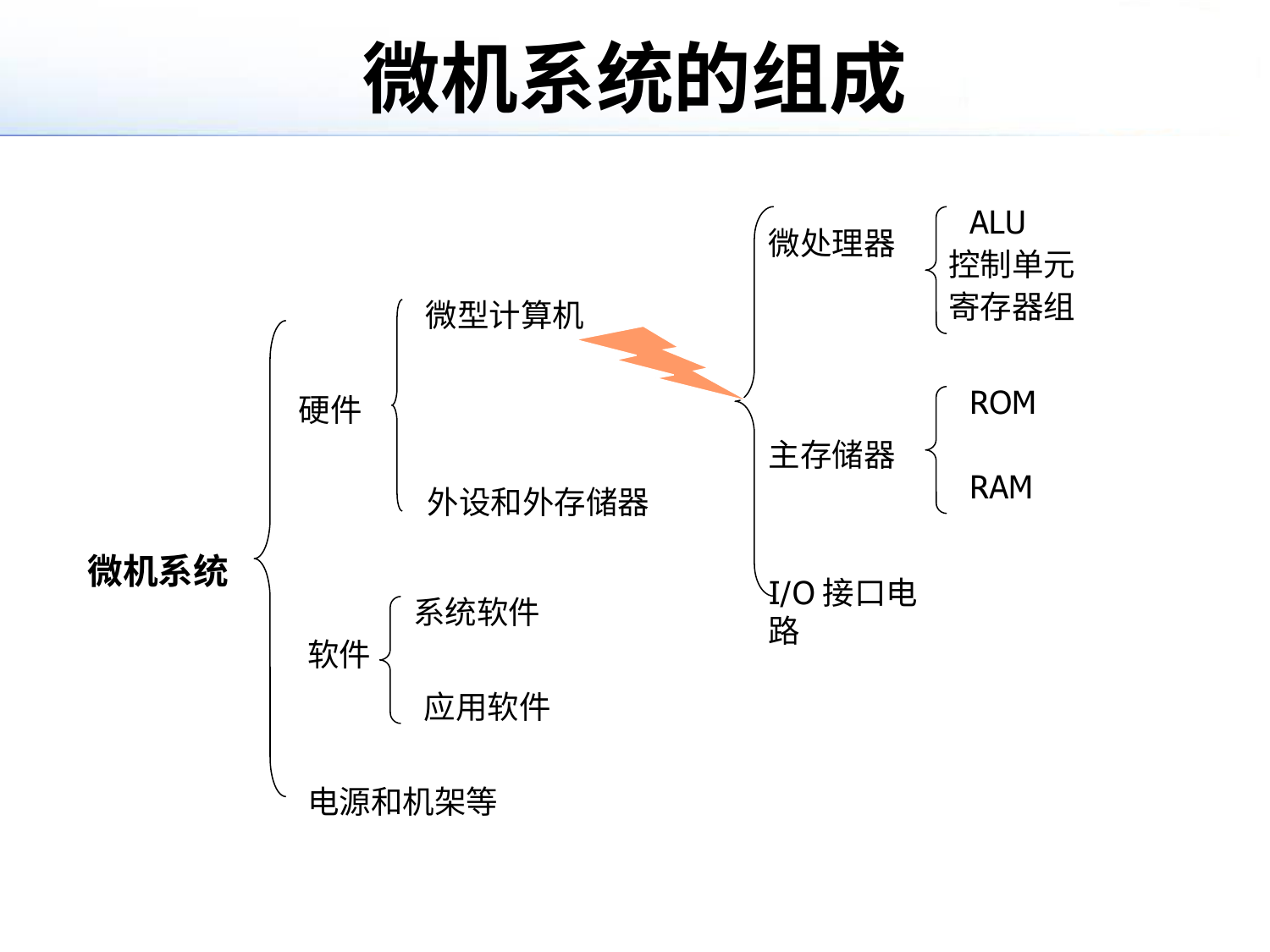

# 微机系统的组成
ALU

微处理器
控制单元
寄存器组
微型计算机

ROM
硬件

主存储器
RAM
外设和外存储器
微机系统
I/O接口电路
系统软件

软件
应用软件
电源和机架等